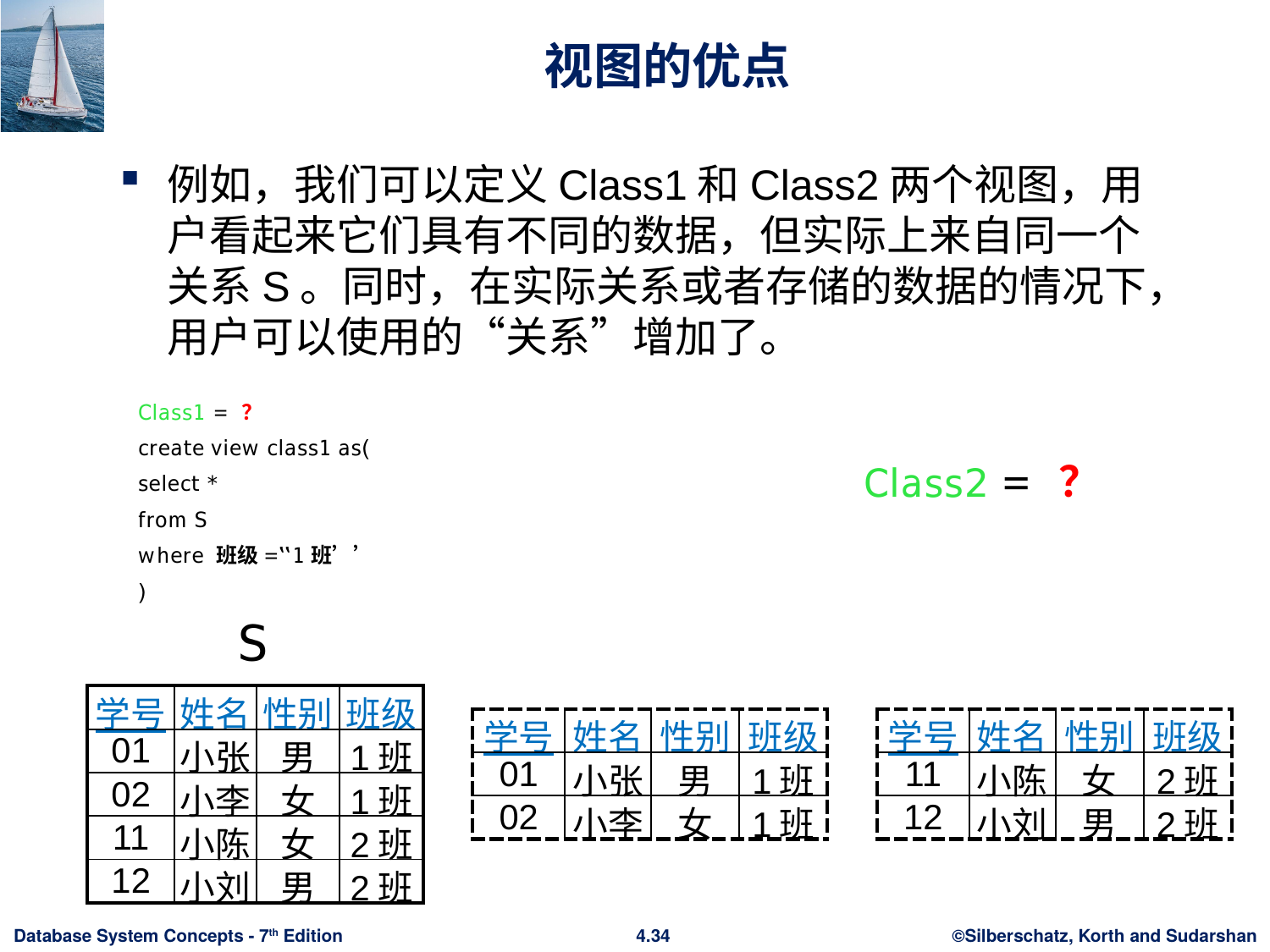

# 视图的优点
例如，我们可以定义Class1和Class2两个视图，用户看起来它们具有不同的数据，但实际上来自同一个关系S。同时，在实际关系或者存储的数据的情况下，用户可以使用的“关系”增加了。
Class1 = ？
create view class1 as(
select *
from S
where 班级=‘‘1班’’
)
Class2 = ？
S
| 学号 | 姓名 | 性别 | 班级 |
| --- | --- | --- | --- |
| 01 | 小张 | 男 | 1班 |
| 02 | 小李 | 女 | 1班 |
| 11 | 小陈 | 女 | 2班 |
| 12 | 小刘 | 男 | 2班 |
| 学号 | 姓名 | 性别 | 班级 |
| --- | --- | --- | --- |
| 01 | 小张 | 男 | 1班 |
| 02 | 小李 | 女 | 1班 |
| 学号 | 姓名 | 性别 | 班级 |
| --- | --- | --- | --- |
| 11 | 小陈 | 女 | 2班 |
| 12 | 小刘 | 男 | 2班 |